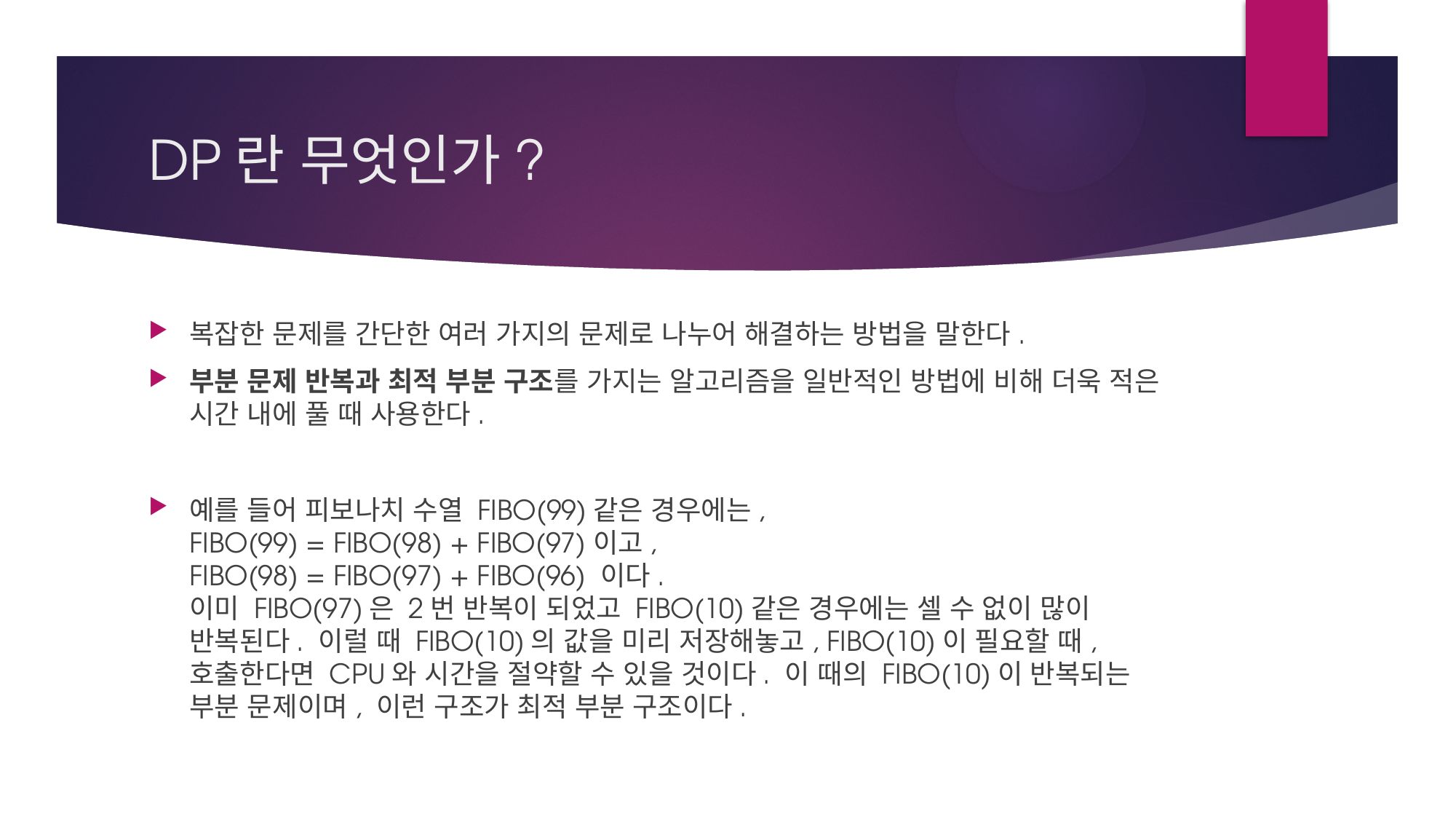

# DP란 무엇인가?
복잡한 문제를 간단한 여러 가지의 문제로 나누어 해결하는 방법을 말한다.
부분 문제 반복과 최적 부분 구조를 가지는 알고리즘을 일반적인 방법에 비해 더욱 적은 시간 내에 풀 때 사용한다.

예를 들어 피보나치 수열 FIBO(99)같은 경우에는,
FIBO(99) = FIBO(98) + FIBO(97)이고,
FIBO(98) = FIBO(97) + FIBO(96) 이다.
이미 FIBO(97)은 2번 반복이 되었고 FIBO(10)같은 경우에는 셀 수 없이 많이 반복된다. 이럴 때 FIBO(10)의 값을 미리 저장해놓고, FIBO(10)이 필요할 때, 호출한다면 CPU와 시간을 절약할 수 있을 것이다. 이 때의 FIBO(10)이 반복되는 부분 문제이며, 이런 구조가 최적 부분 구조이다.